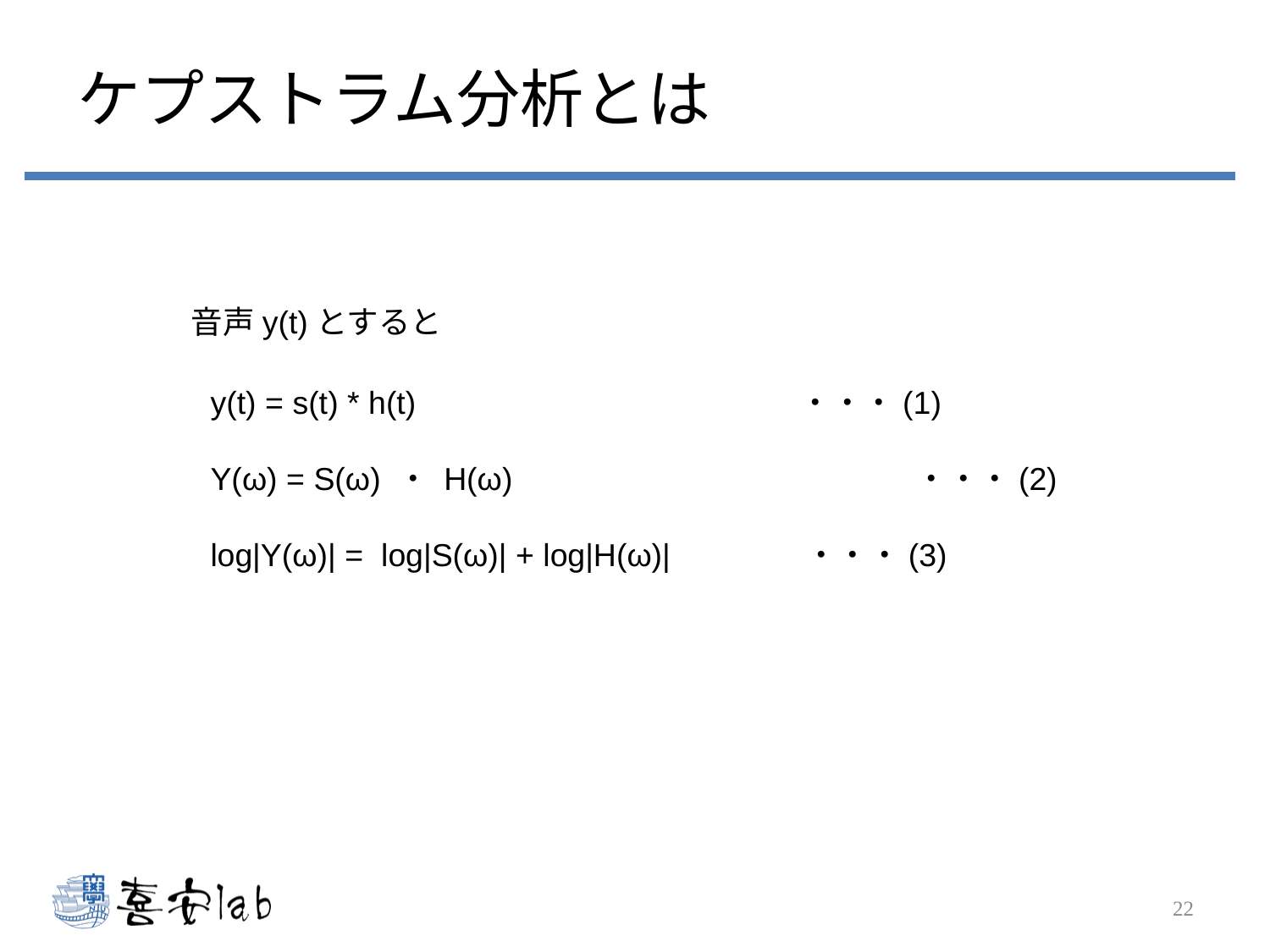

# ケプストラム分析とは
音声y(t)とすると
y(t) = s(t) * h(t)                            　　　　・・・(1)

Y(ω) = S(ω) ・ H(ω)　　　　　　　　　　　  　・・・(2)

log|Y(ω)| =  log|S(ω)| + log|H(ω)|　　　　・・・(3)

22